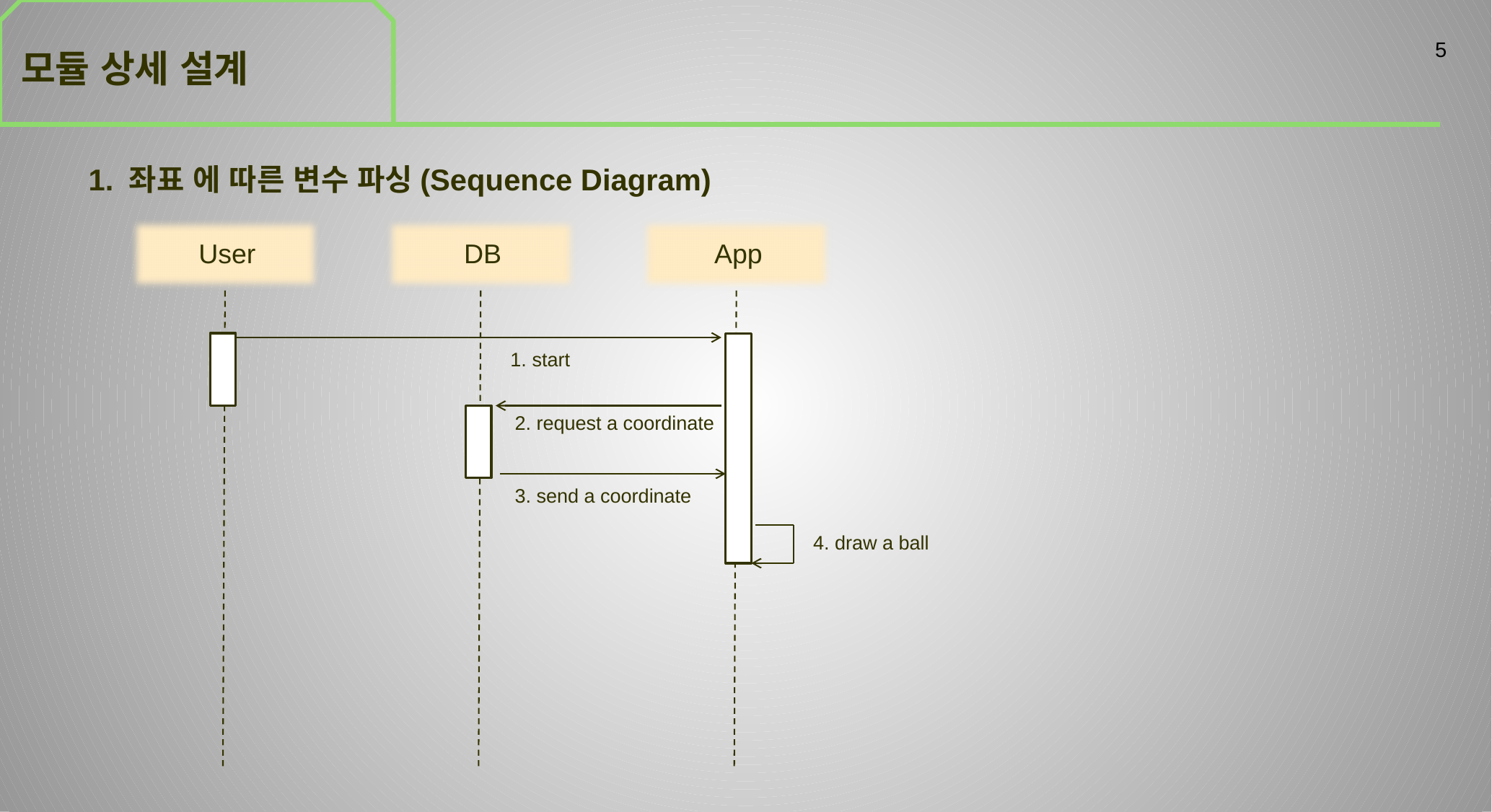

모듈 상세 설계
5
 1. 좌표 에 따른 변수 파싱(Sequence Diagram)

User
DB
App

1. start

2. request a coordinate
3. send a coordinate
4. draw a ball